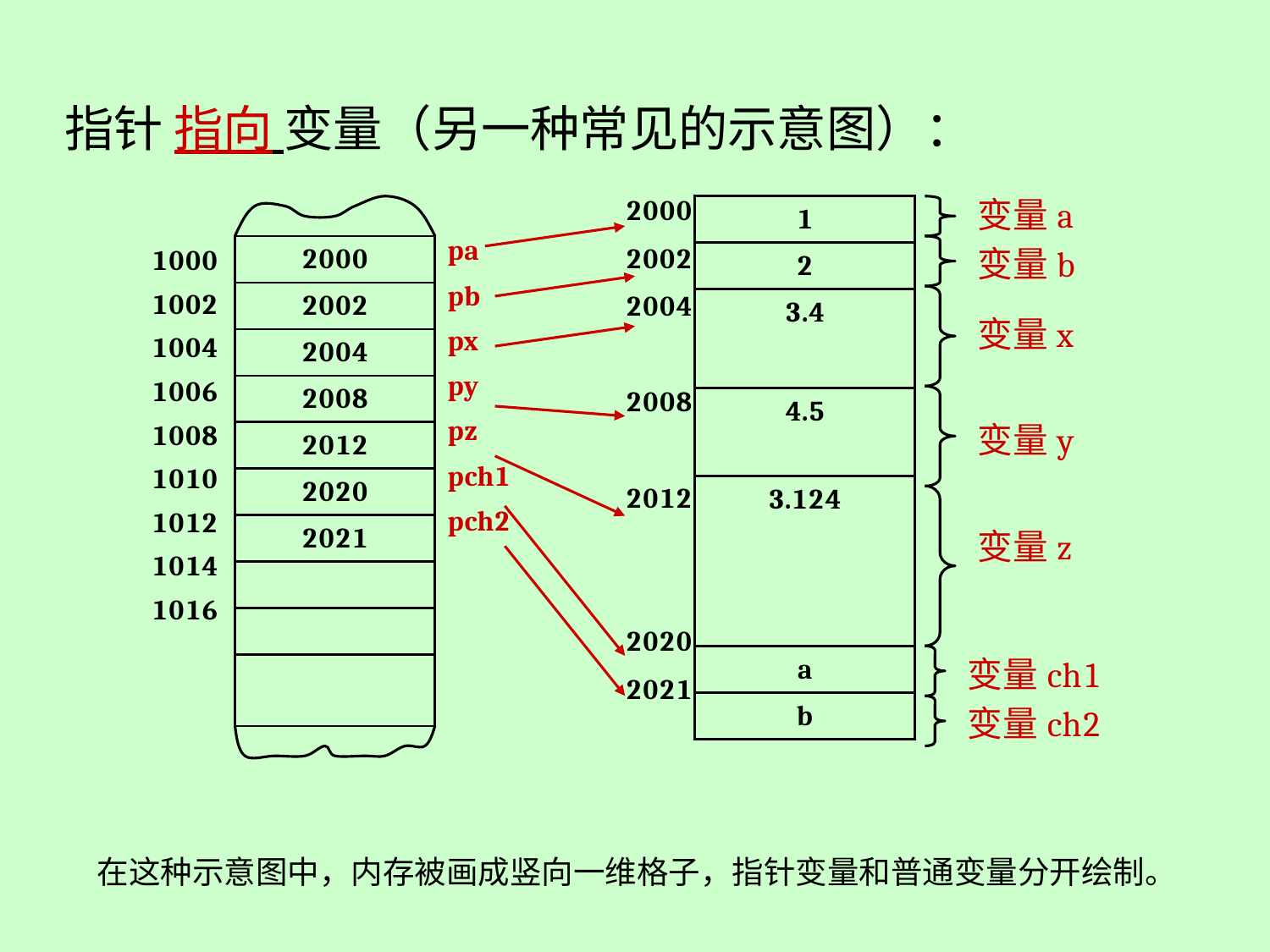

指针 指向 变量（另一种常见的示意图）：
2000
2002
2004

2008

2012

2020
2021
变量a
变量b

| 1 |
| --- |
| 2 |
| 3.4 |
| 4.5 |
| 3.124 |
| a |
| b |

pa
pb
px
py
pz
pch1
pch2

1000
1002
1004
1006
1008
1010
1012
1014
1016
| 2000 |
| --- |
| 2002 |
| 2004 |
| 2008 |
| 2012 |
| 2020 |
| 2021 |
|  |
|  |
|  |

变量x

变量y

变量z

变量ch1
变量ch2

在这种示意图中，内存被画成竖向一维格子，指针变量和普通变量分开绘制。
11